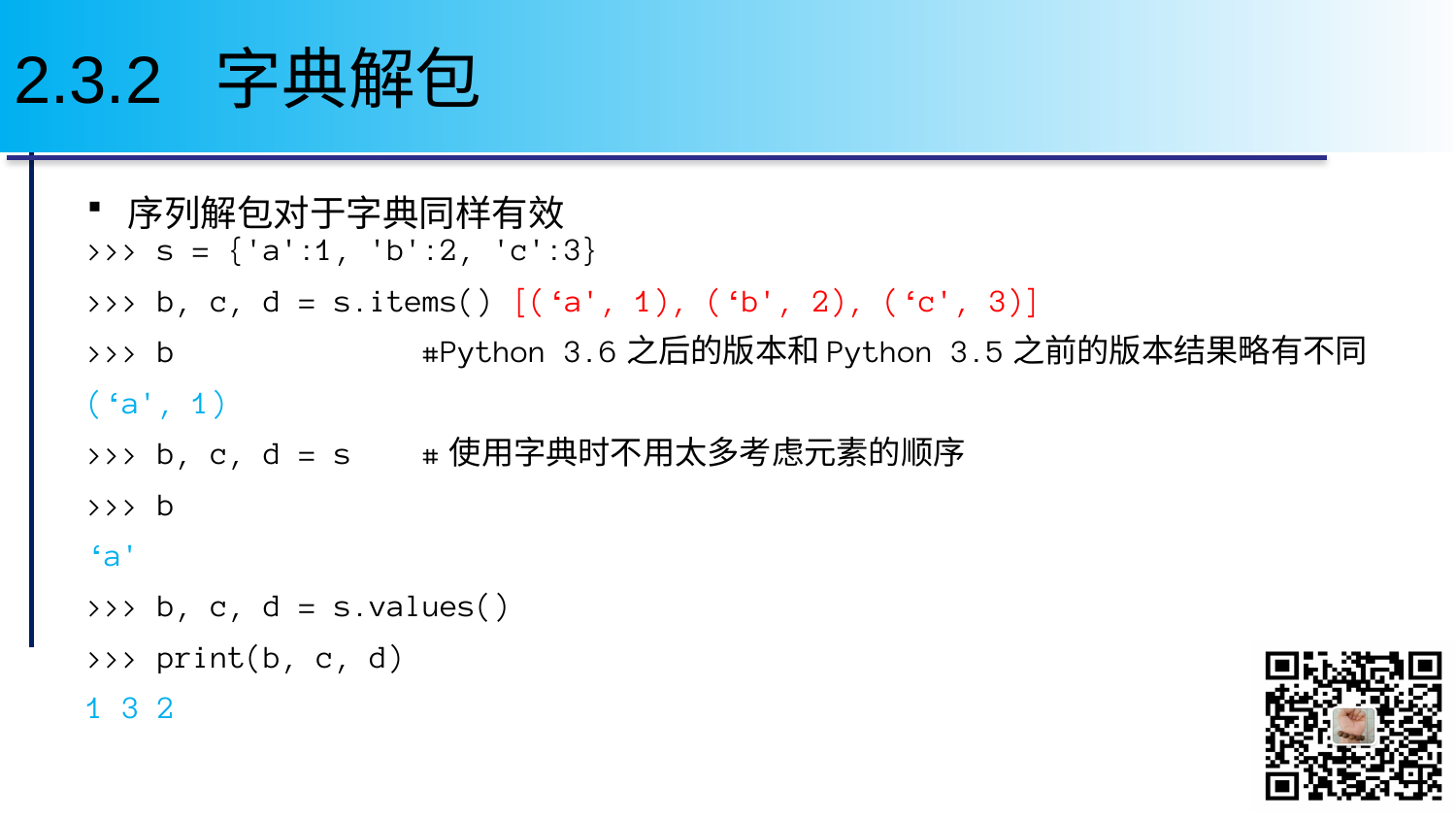

# 2.3.2  字典解包
序列解包对于字典同样有效
>>> s = {'a':1, 'b':2, 'c':3}
>>> b, c, d = s.items() [(‘a', 1), (‘b', 2), (‘c', 3)]
>>> b              #Python 3.6之后的版本和Python 3.5之前的版本结果略有不同
(‘a', 1)
>>> b, c, d = s    #使用字典时不用太多考虑元素的顺序
>>> b
‘a'
>>> b, c, d = s.values()
>>> print(b, c, d)
1 3 2